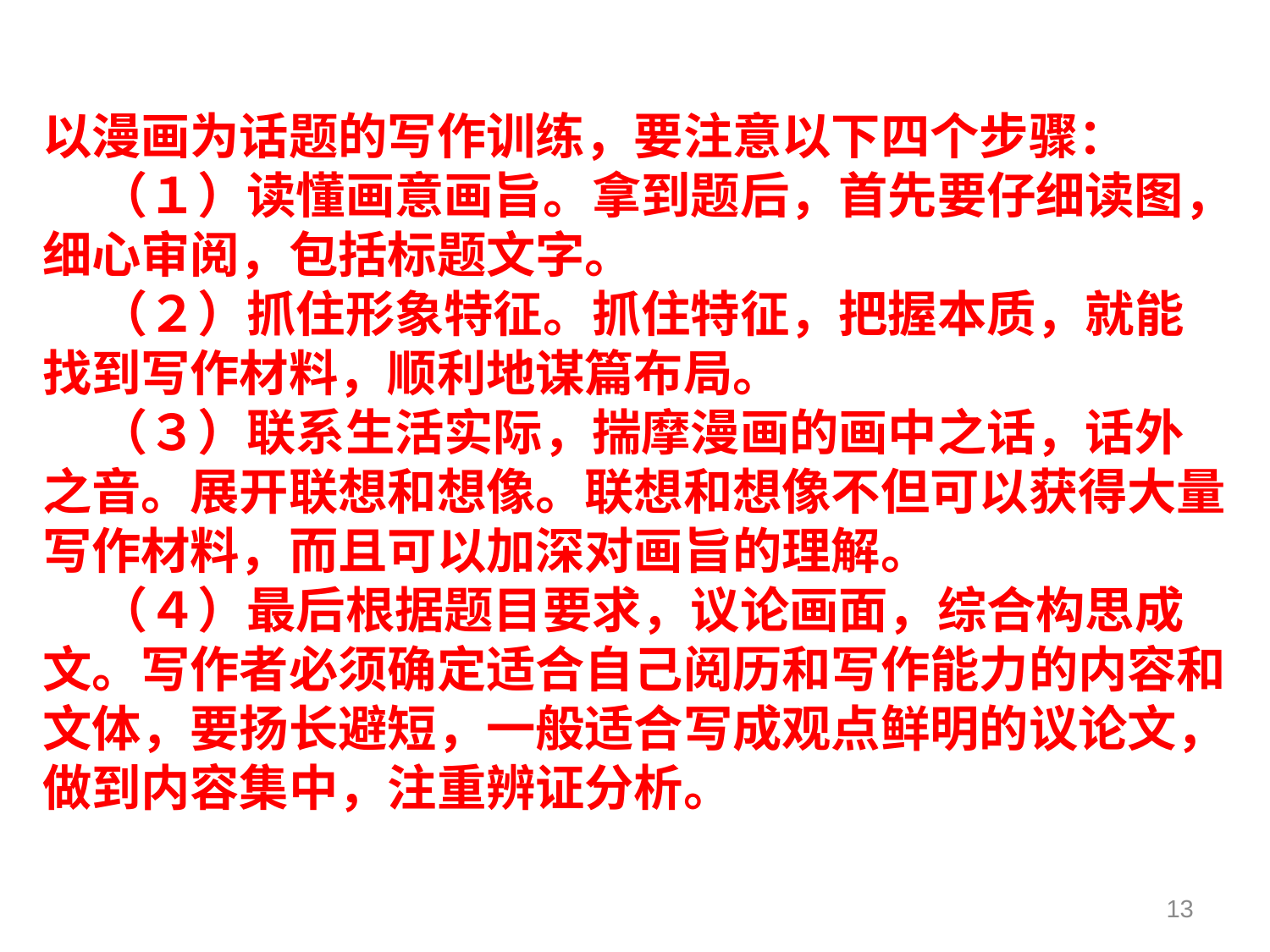

以漫画为话题的写作训练，要注意以下四个步骤：
    （１）读懂画意画旨。拿到题后，首先要仔细读图，细心审阅，包括标题文字。
    （２）抓住形象特征。抓住特征，把握本质，就能找到写作材料，顺利地谋篇布局。
    （３）联系生活实际，揣摩漫画的画中之话，话外之音。展开联想和想像。联想和想像不但可以获得大量写作材料，而且可以加深对画旨的理解。
    （４）最后根据题目要求，议论画面，综合构思成文。写作者必须确定适合自己阅历和写作能力的内容和文体，要扬长避短，一般适合写成观点鲜明的议论文，做到内容集中，注重辨证分析。

13